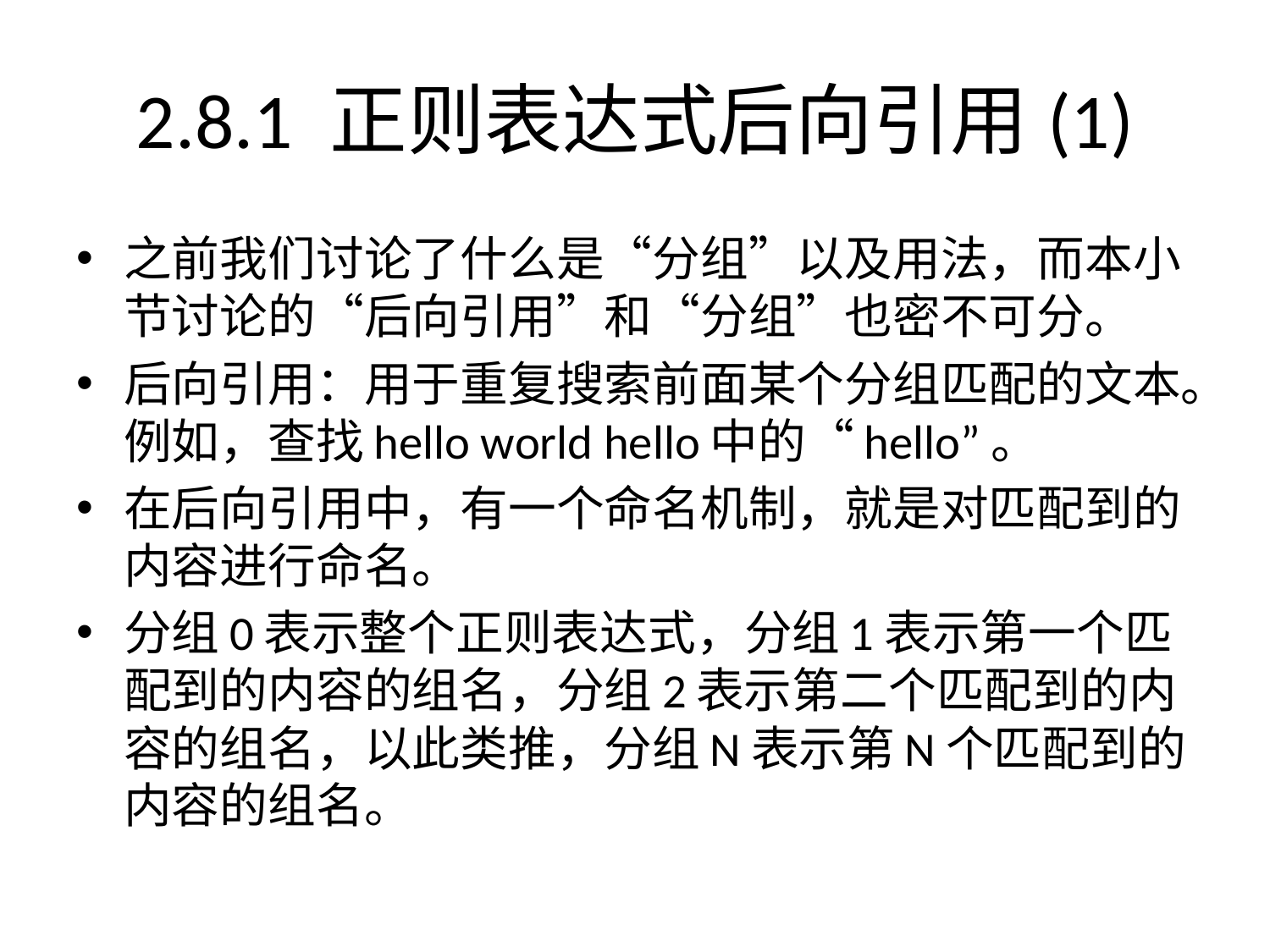

# 2.8.1 正则表达式后向引用(1)
之前我们讨论了什么是“分组”以及用法，而本小节讨论的“后向引用”和“分组”也密不可分。
后向引用：用于重复搜索前面某个分组匹配的文本。例如，查找hello world hello中的“hello”。
在后向引用中，有一个命名机制，就是对匹配到的内容进行命名。
分组0表示整个正则表达式，分组1表示第一个匹配到的内容的组名，分组2表示第二个匹配到的内容的组名，以此类推，分组N表示第N个匹配到的内容的组名。